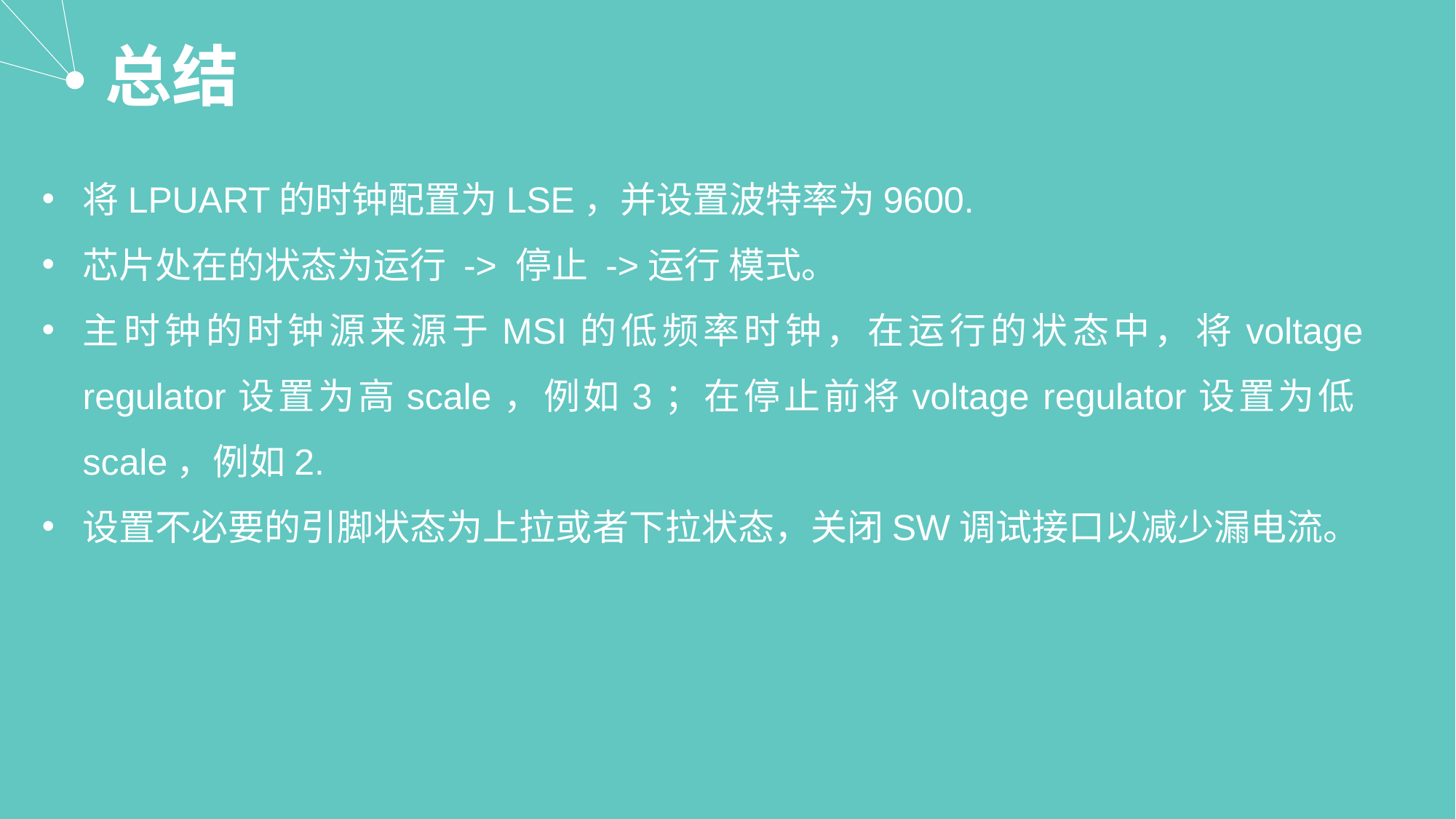

# 总结
将LPUART的时钟配置为LSE，并设置波特率为9600.
芯片处在的状态为运行 -> 停止 ->运行 模式。
主时钟的时钟源来源于MSI的低频率时钟，在运行的状态中，将voltage regulator设置为高scale，例如3；在停止前将voltage regulator设置为低scale，例如2.
设置不必要的引脚状态为上拉或者下拉状态，关闭SW调试接口以减少漏电流。